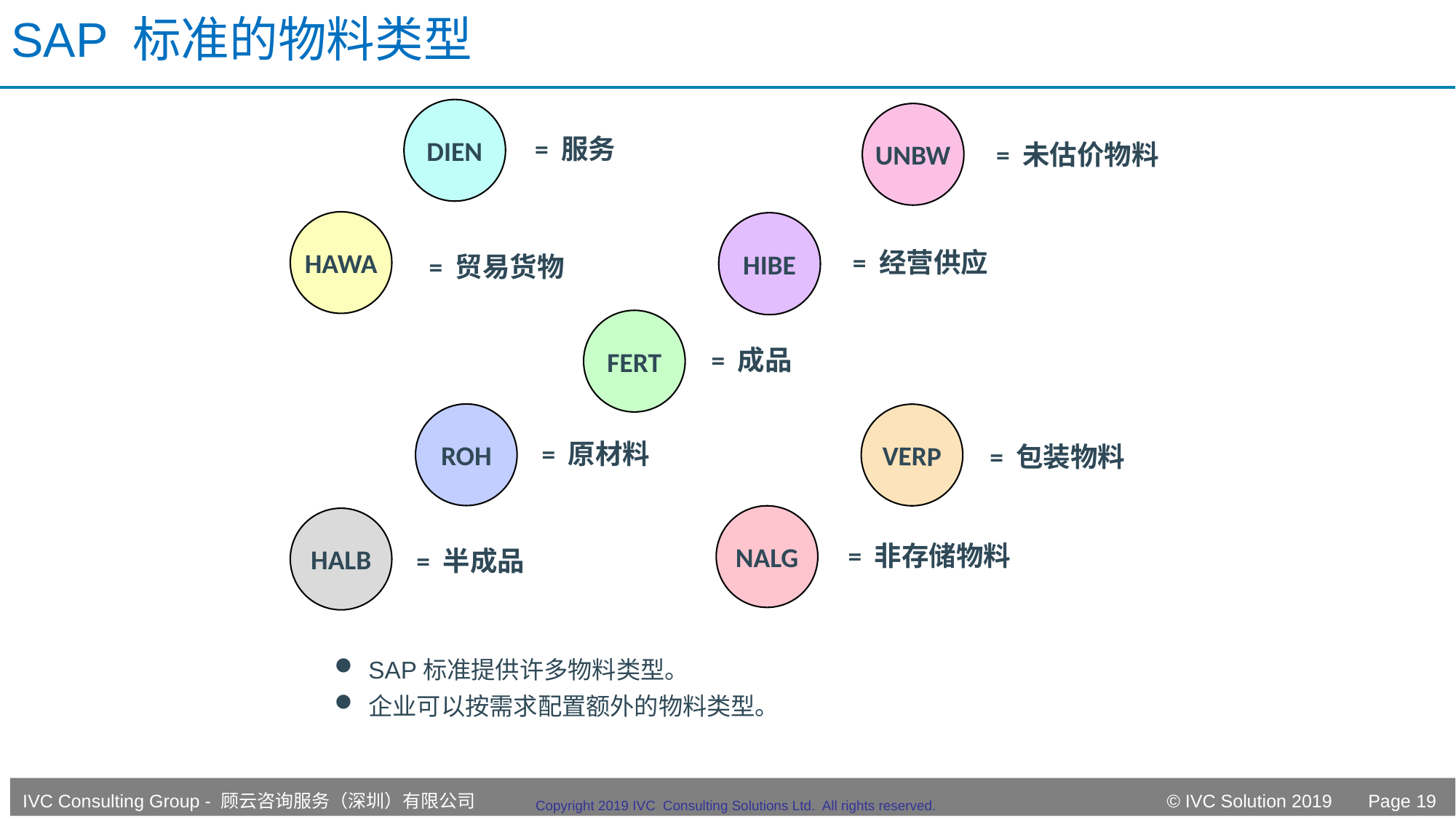

# SAP 标准的物料类型
DIEN
UNBW
= 服务
= 未估价物料
HAWA
HIBE
= 经营供应
= 贸易货物
FERT
= 成品
ROH
VERP
= 原材料
= 包装物料
NALG
HALB
= 非存储物料
= 半成品
SAP标准提供许多物料类型。
企业可以按需求配置额外的物料类型。